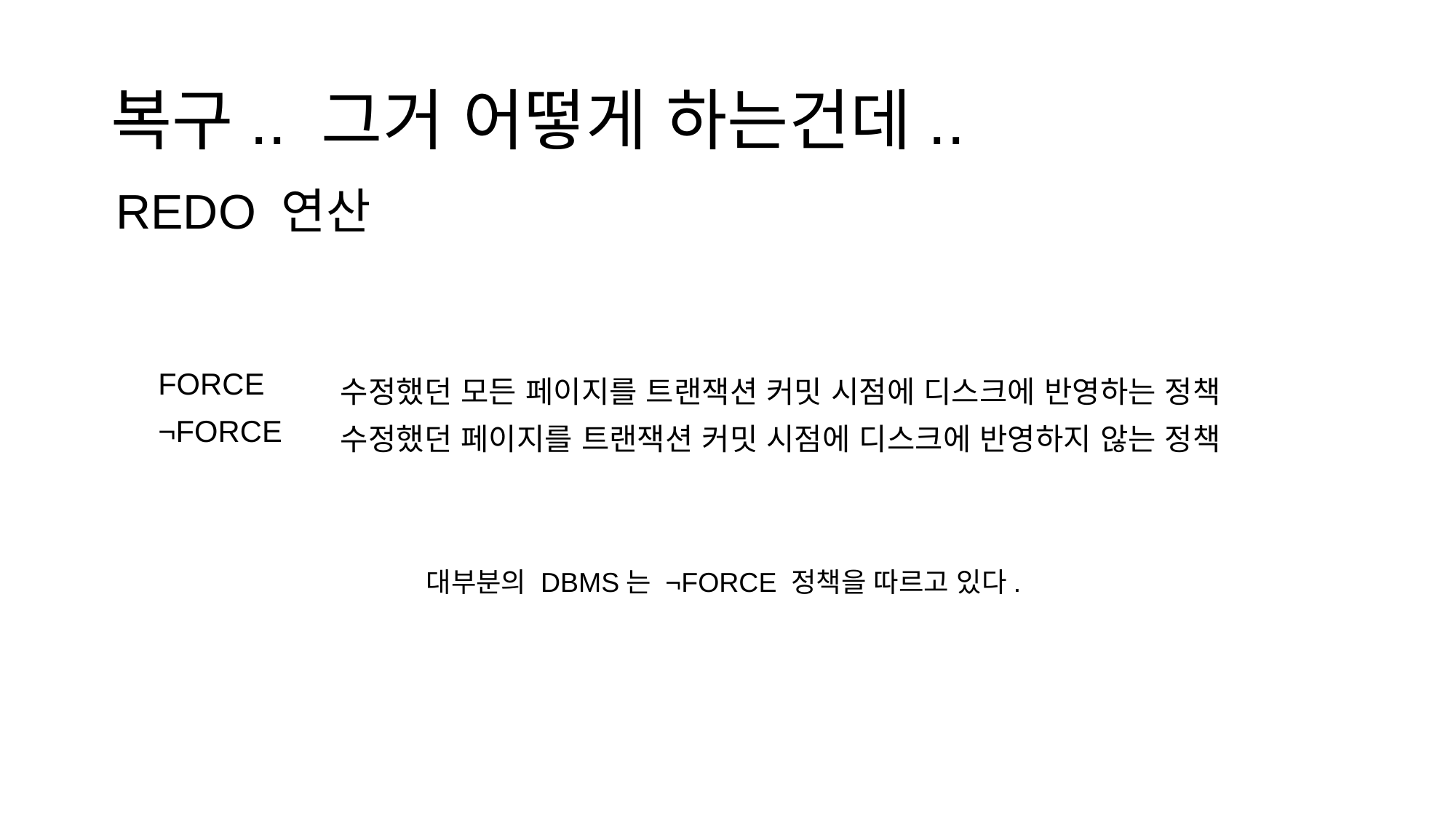

# 복구.. 그거 어떻게 하는건데..
REDO 연산
| FORCE | 수정했던 모든 페이지를 트랜잭션 커밋 시점에 디스크에 반영하는 정책 |
| --- | --- |
| ¬FORCE | 수정했던 페이지를 트랜잭션 커밋 시점에 디스크에 반영하지 않는 정책 |
대부분의 DBMS는 ¬FORCE 정책을 따르고 있다.